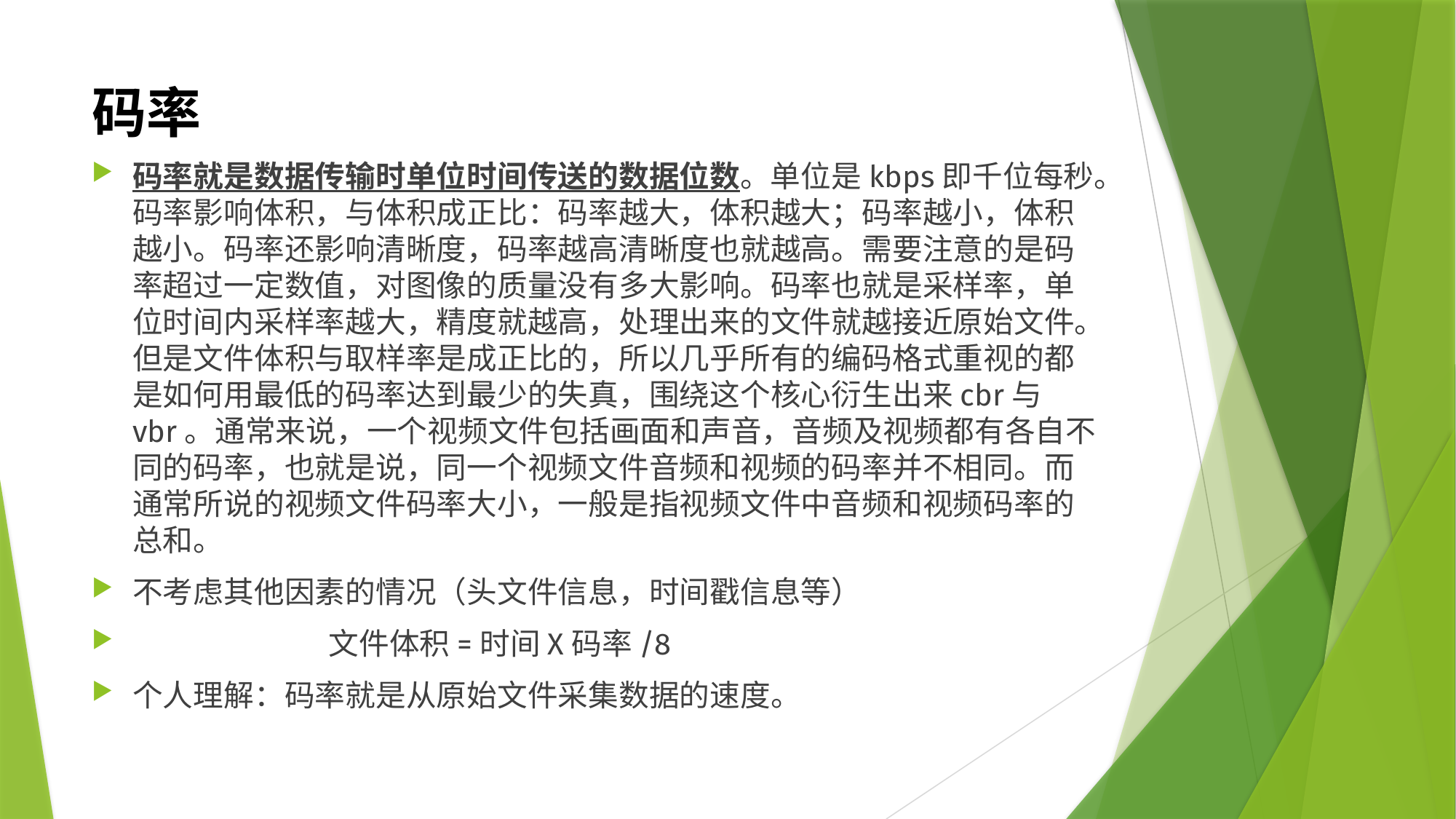

# 码率
码率就是数据传输时单位时间传送的数据位数。单位是kbps即千位每秒。码率影响体积，与体积成正比：码率越大，体积越大；码率越小，体积越小。码率还影响清晰度，码率越高清晰度也就越高。需要注意的是码率超过一定数值，对图像的质量没有多大影响。码率也就是采样率，单位时间内采样率越大，精度就越高，处理出来的文件就越接近原始文件。但是文件体积与取样率是成正比的，所以几乎所有的编码格式重视的都是如何用最低的码率达到最少的失真，围绕这个核心衍生出来cbr与vbr。通常来说，一个视频文件包括画面和声音，音频及视频都有各自不同的码率，也就是说，同一个视频文件音频和视频的码率并不相同。而通常所说的视频文件码率大小，一般是指视频文件中音频和视频码率的总和。
不考虑其他因素的情况（头文件信息，时间戳信息等）
                            文件体积=时间X码率/8
个人理解：码率就是从原始文件采集数据的速度。